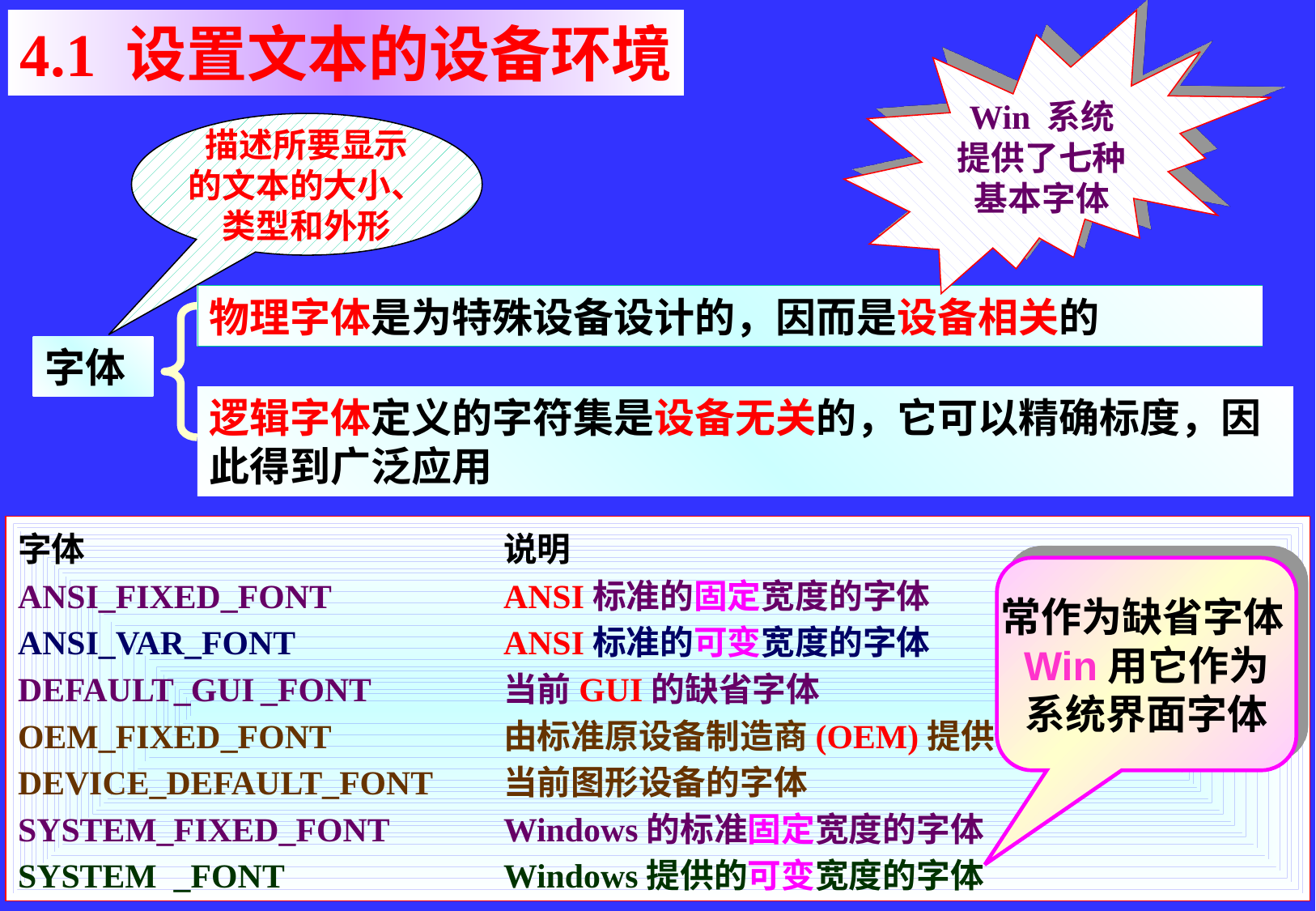

4.1 设置文本的设备环境
Win 系统
提供了七种
基本字体
描述所要显示
的文本的大小、
类型和外形
物理字体是为特殊设备设计的，因而是设备相关的

字体
逻辑字体定义的字符集是设备无关的，它可以精确标度，因此得到广泛应用
字体	                        		说明
ANSI_FIXED_FONT            	ANSI标准的固定宽度的字体
ANSI_VAR_FONT	            	ANSI标准的可变宽度的字体
DEFAULT_GUI	_FONT		当前GUI的缺省字体
OEM_FIXED_FONT        	由标准原设备制造商(OEM)提供
DEVICE_DEFAULT_FONT	当前图形设备的字体
SYSTEM_FIXED_FONT	Windows的标准固定宽度的字体
SYSTEM  _FONT                  	Windows提供的可变宽度的字体
常作为缺省字体
Win用它作为
系统界面字体
2